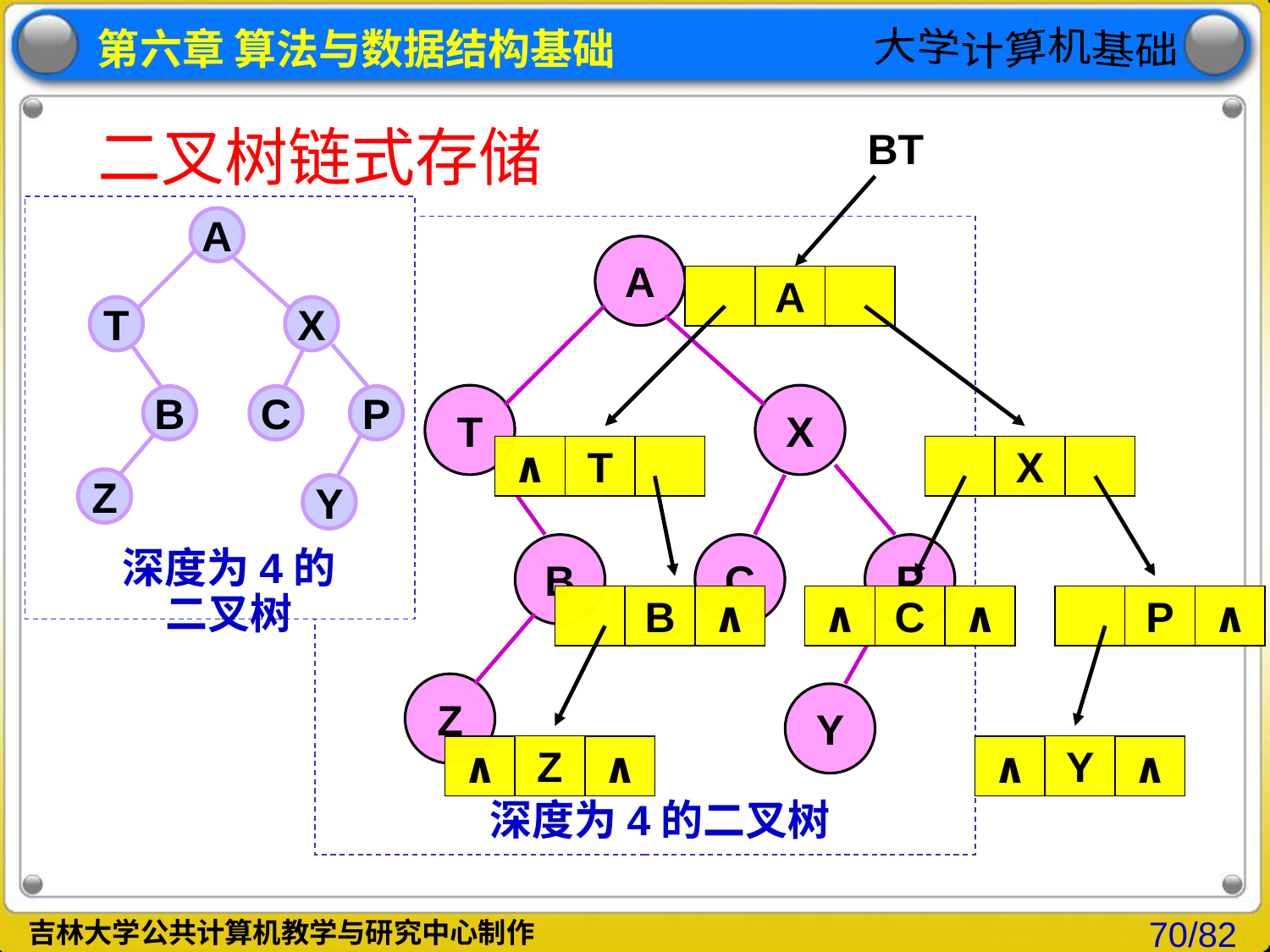

# 二叉树链式存储
BT

A

T
X

B
C
P

Z
Y
深度为4的二叉树

A

T
X

B
C
P

Z
Y
深度为4的二叉树

A

∧
T

X

B
∧
∧
C
∧

P
∧

Z
Y
∧
∧
∧
∧
70/82